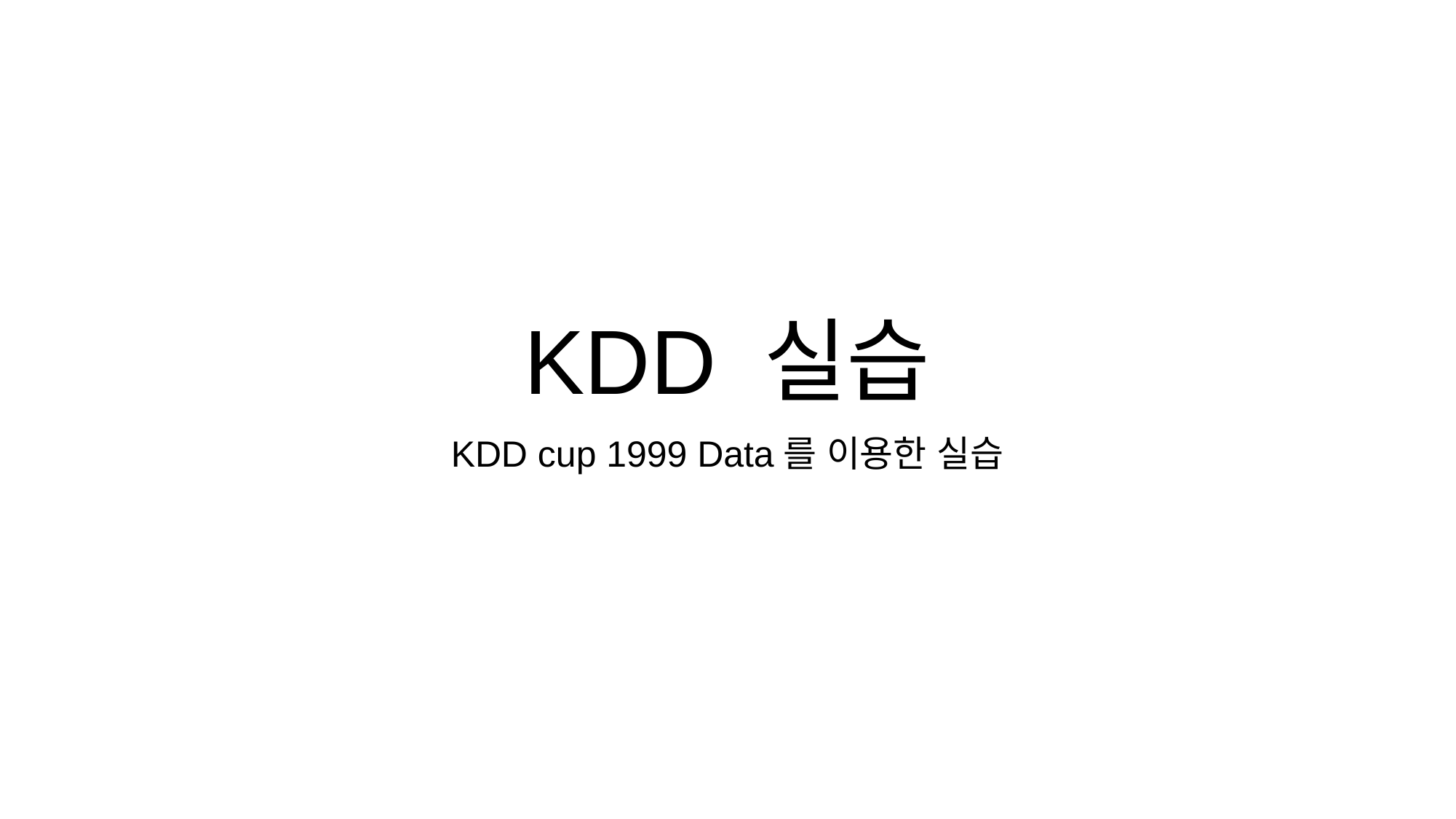

# KDD 실습
KDD cup 1999 Data를 이용한 실습